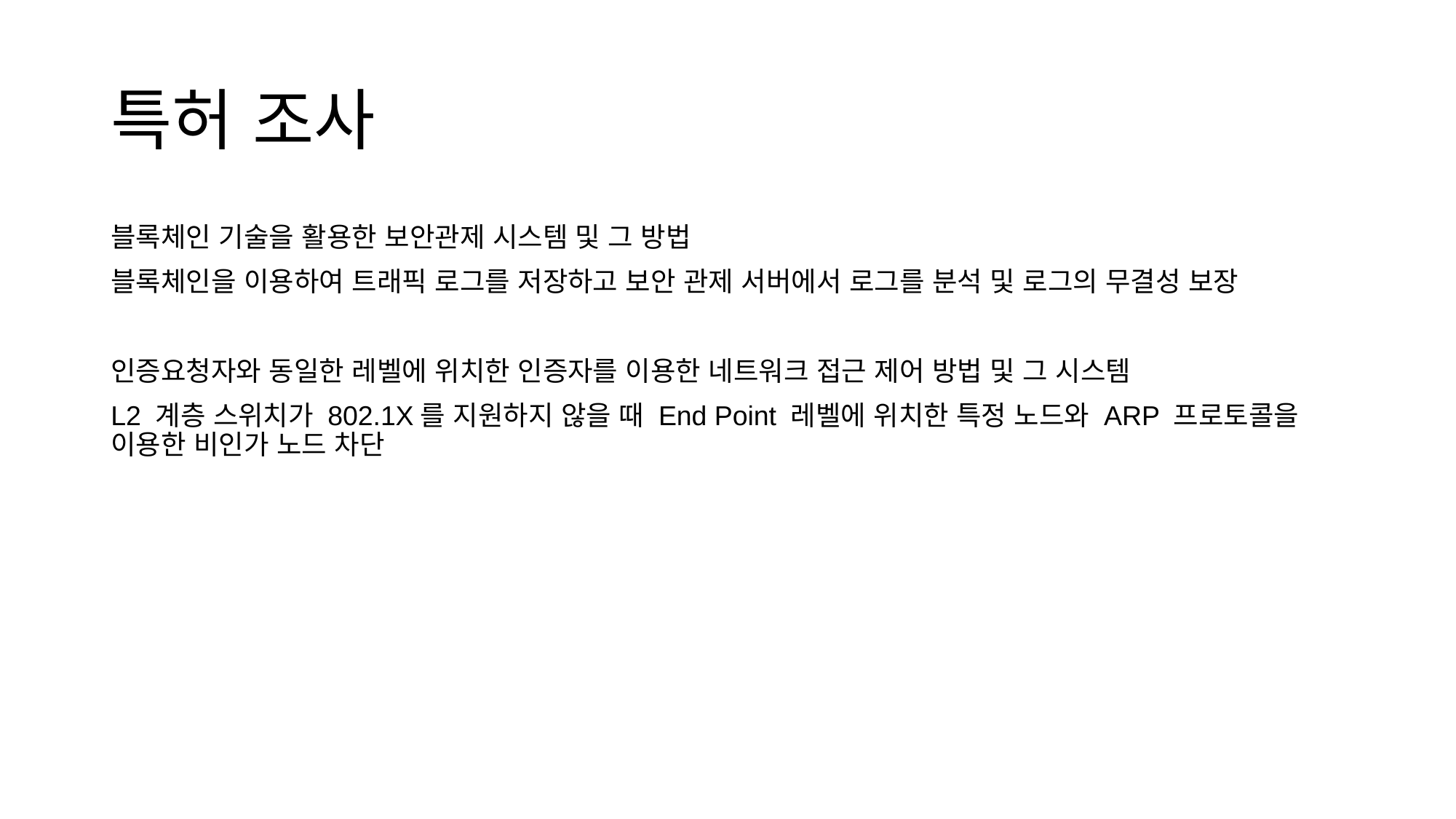

# 특허 조사
블록체인 기술을 활용한 보안관제 시스템 및 그 방법
블록체인을 이용하여 트래픽 로그를 저장하고 보안 관제 서버에서 로그를 분석 및 로그의 무결성 보장

인증요청자와 동일한 레벨에 위치한 인증자를 이용한 네트워크 접근 제어 방법 및 그 시스템
L2 계층 스위치가 802.1X를 지원하지 않을 때 End Point 레벨에 위치한 특정 노드와 ARP 프로토콜을 이용한 비인가 노드 차단